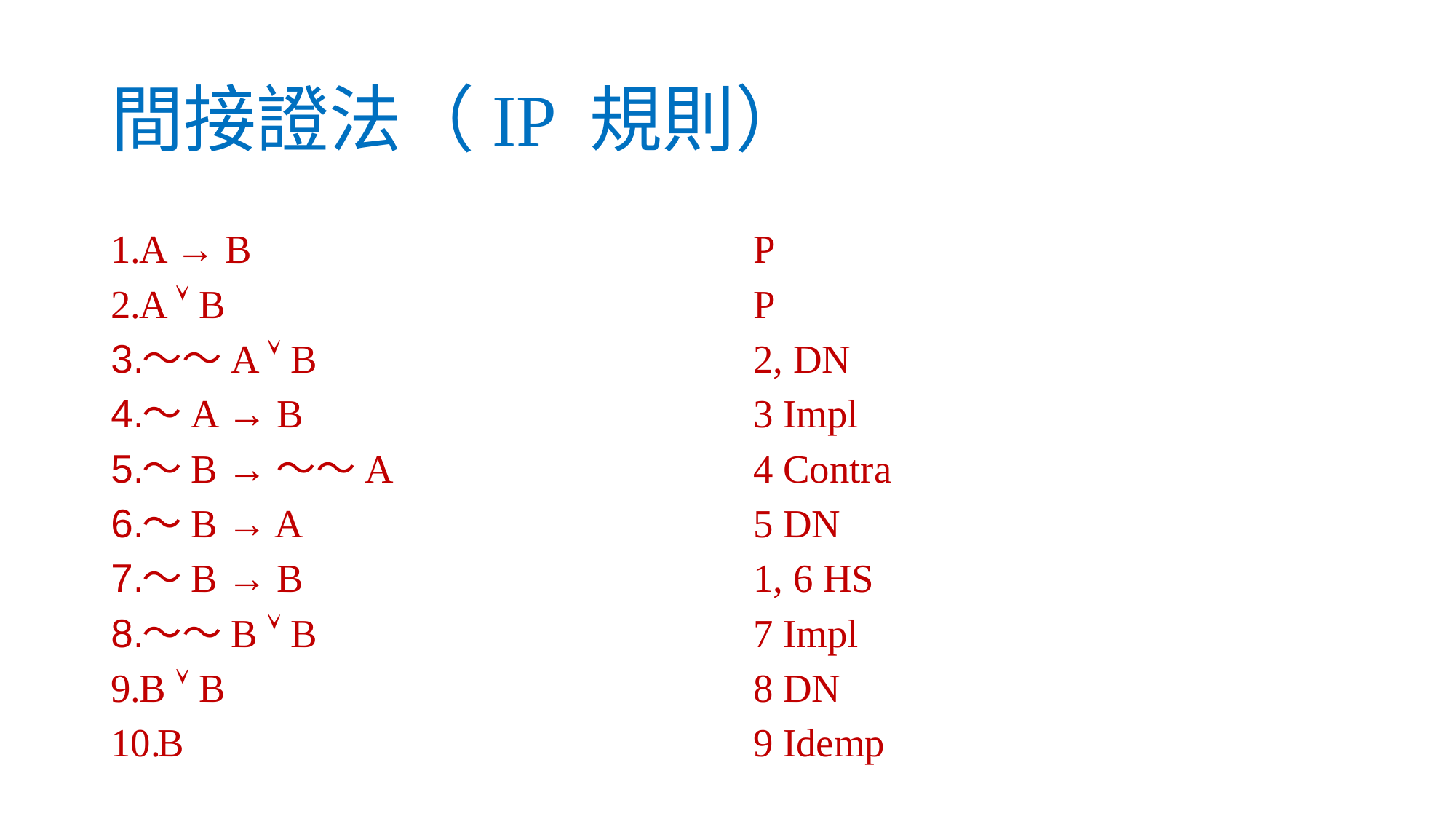

# 間接證法（IP 規則）
A → B
A ∨ B
～～A ∨ B
～A → B
～B →～～A
～B → A
～B → B
～～B ∨ B
B ∨ B
B
P
P
2, DN
3 Impl
4 Contra
5 DN
1, 6 HS
7 Impl
8 DN
9 Idemp